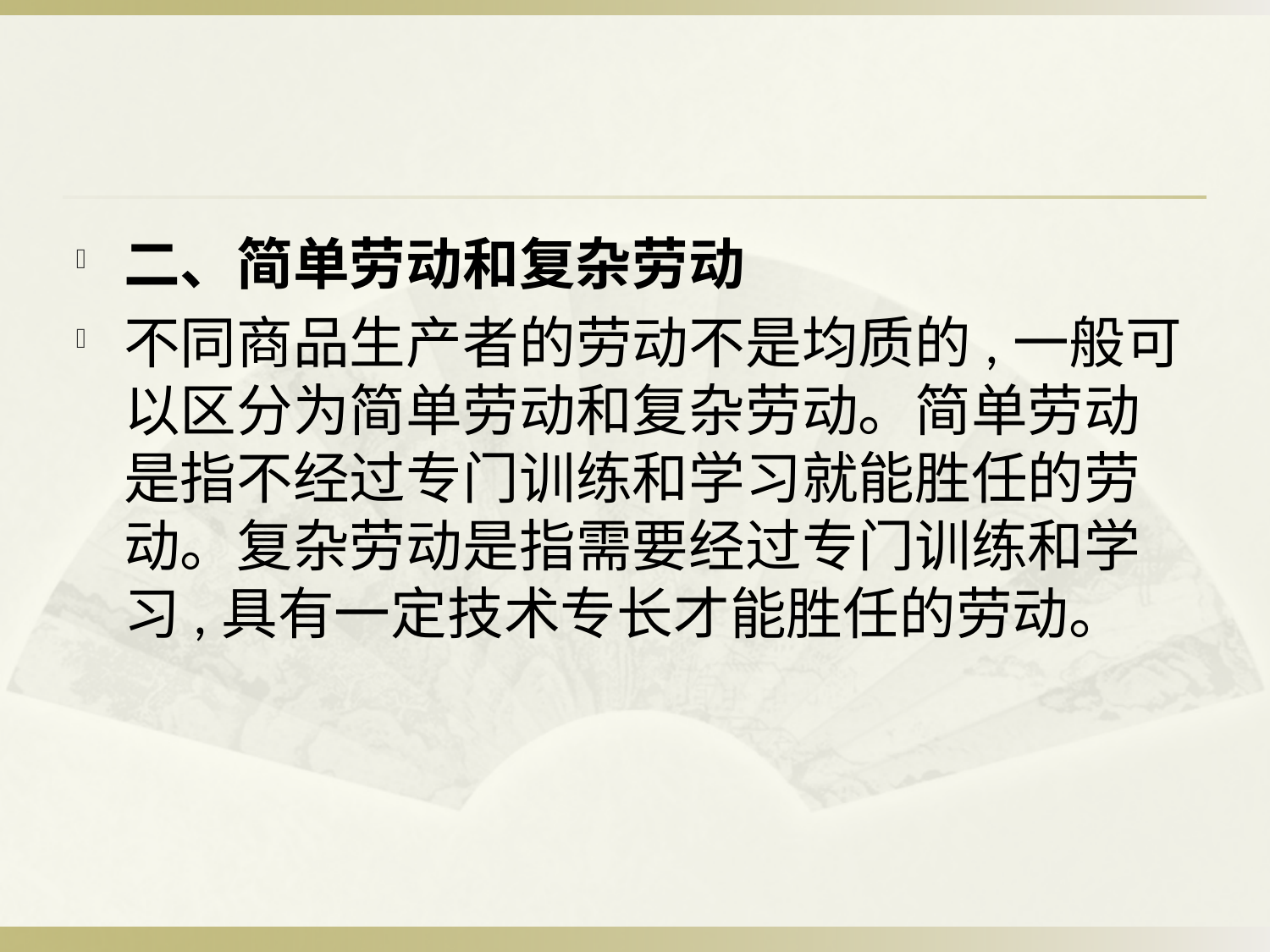

#
二、简单劳动和复杂劳动
不同商品生产者的劳动不是均质的,一般可以区分为简单劳动和复杂劳动。简单劳动是指不经过专门训练和学习就能胜任的劳动。复杂劳动是指需要经过专门训练和学习,具有一定技术专长才能胜任的劳动。